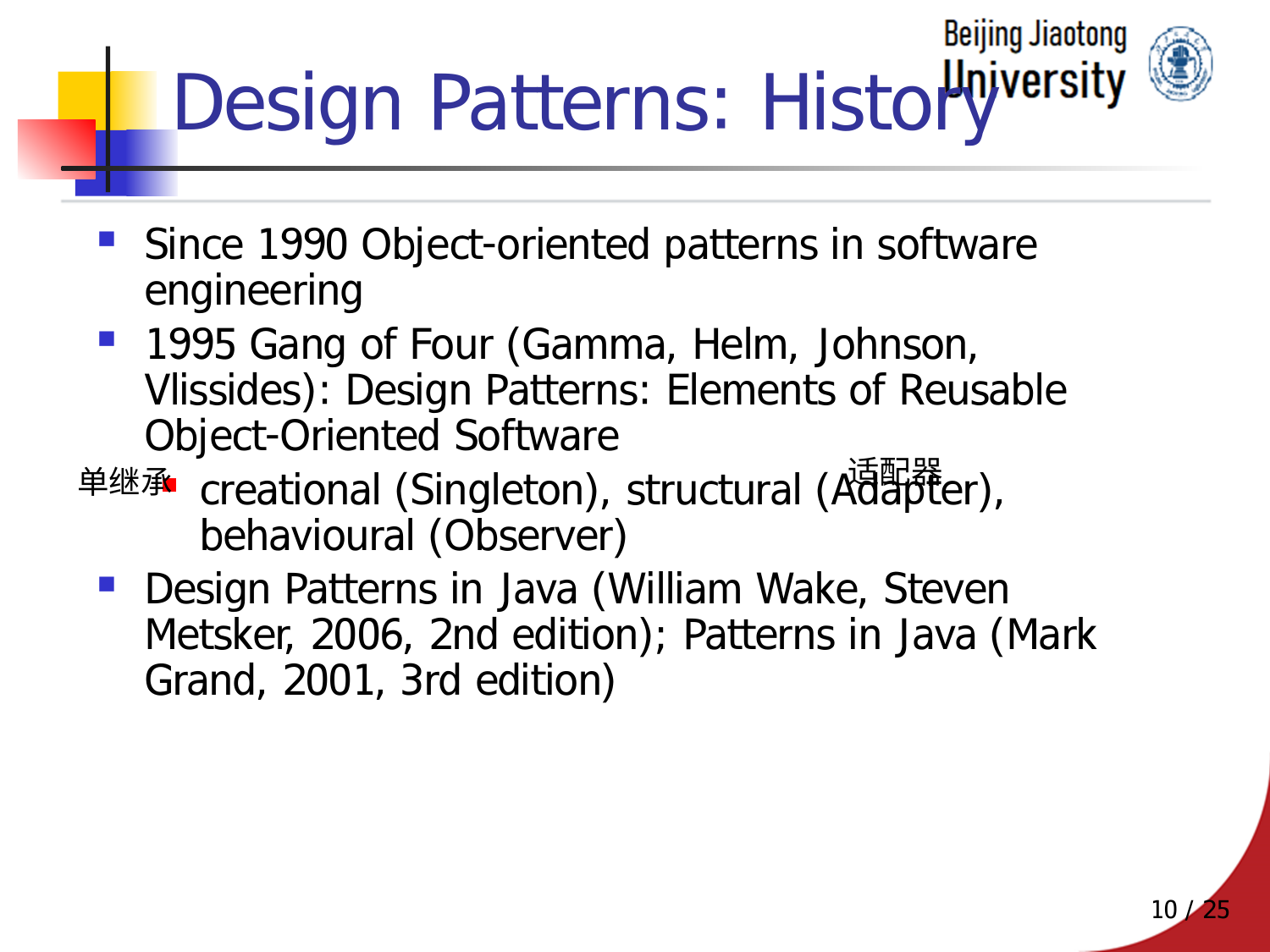

# Design Patterns: History
Since 1990 Object-oriented patterns in software engineering
1995 Gang of Four (Gamma, Helm, Johnson, Vlissides): Design Patterns: Elements of Reusable Object-Oriented Software
creational (Singleton), structural (Adapter), behavioural (Observer)
Design Patterns in Java (William Wake, Steven Metsker, 2006, 2nd edition); Patterns in Java (Mark Grand, 2001, 3rd edition)

适配器
单继承
10